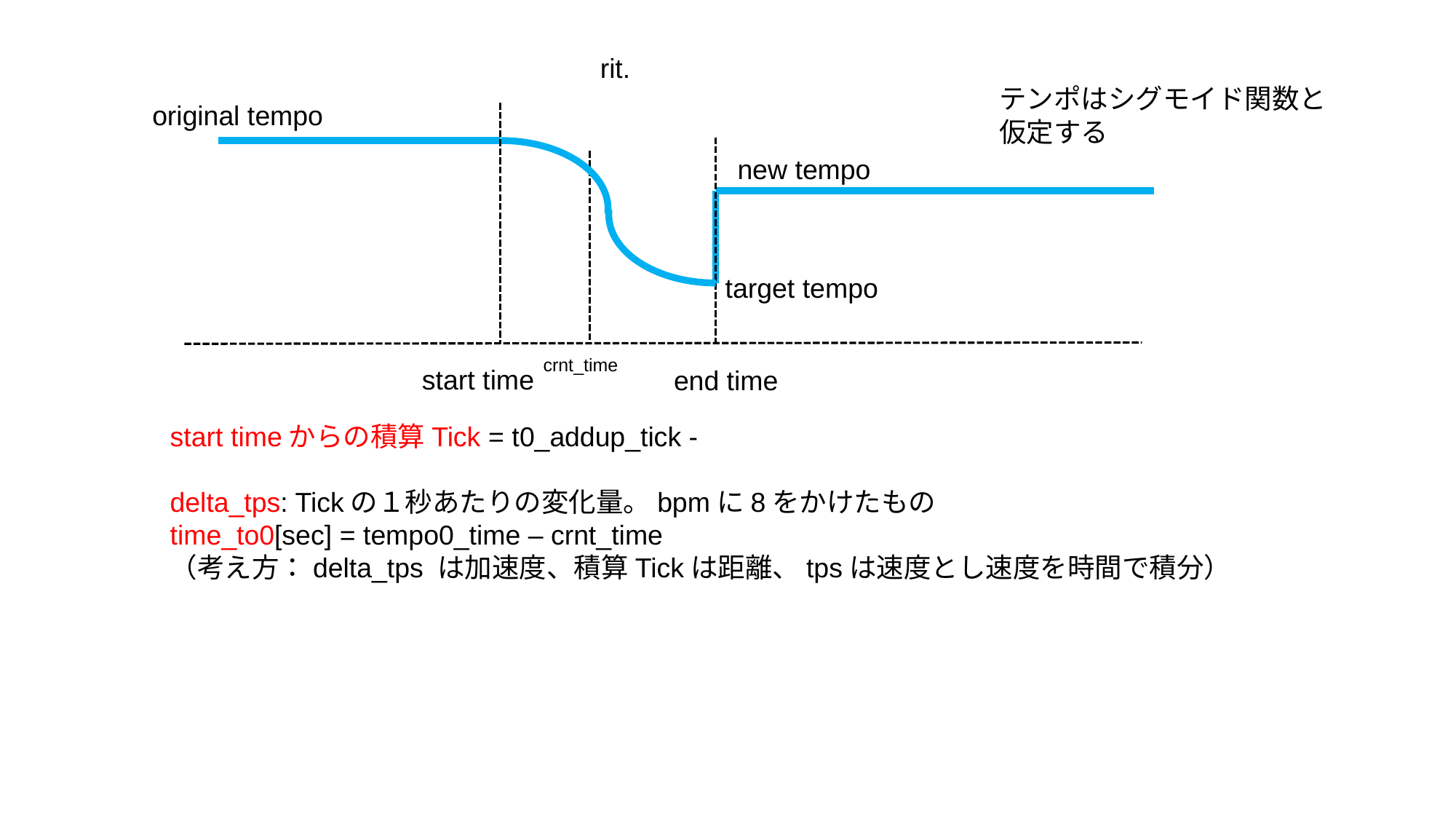

rit.
テンポはシグモイド関数と仮定する
original tempo

new tempo
target tempo
crnt_time
start time
end time
start timeからの積算Tick = t0_addup_tick -
delta_tps: Tickの１秒あたりの変化量。bpmに8をかけたもの
time_to0[sec] = tempo0_time – crnt_time
（考え方：delta_tps は加速度、積算Tickは距離、tpsは速度とし速度を時間で積分）